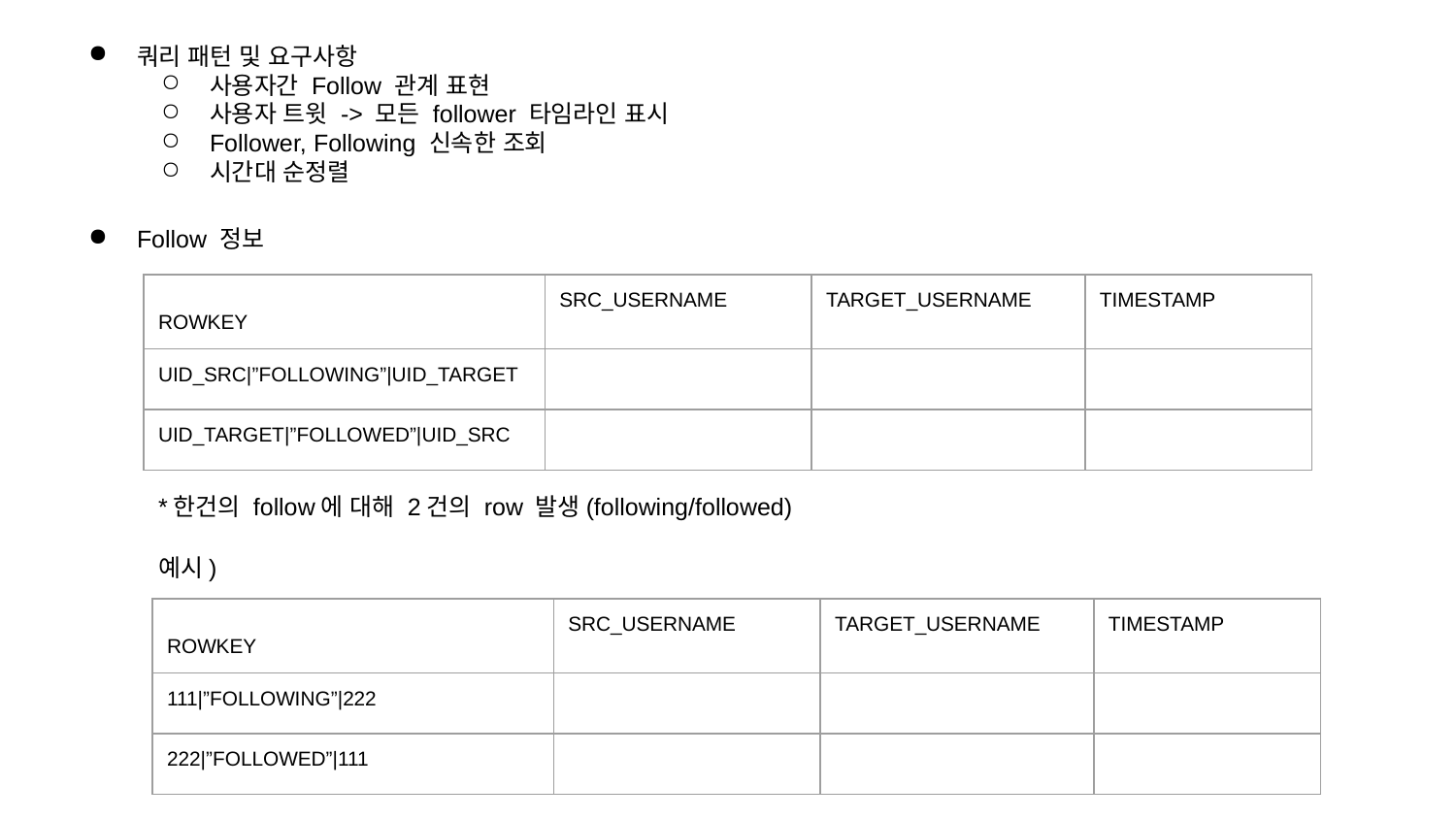

# 쿼리 패턴 및 요구사항
사용자간 Follow 관계 표현
사용자 트윗 -> 모든 follower 타임라인 표시
Follower, Following 신속한 조회
시간대 순정렬
Follow 정보
| ROWKEY | SRC\_USERNAME | TARGET\_USERNAME | TIMESTAMP |
| --- | --- | --- | --- |
| UID\_SRC|”FOLLOWING”|UID\_TARGET |  |  |  |
| UID\_TARGET|”FOLLOWED”|UID\_SRC |  |  |  |
*한건의 follow에 대해 2건의 row 발생(following/followed)
예시)
| ROWKEY | SRC\_USERNAME | TARGET\_USERNAME | TIMESTAMP |
| --- | --- | --- | --- |
| 111|”FOLLOWING”|222 |  |  |  |
| 222|”FOLLOWED”|111 |  |  |  |